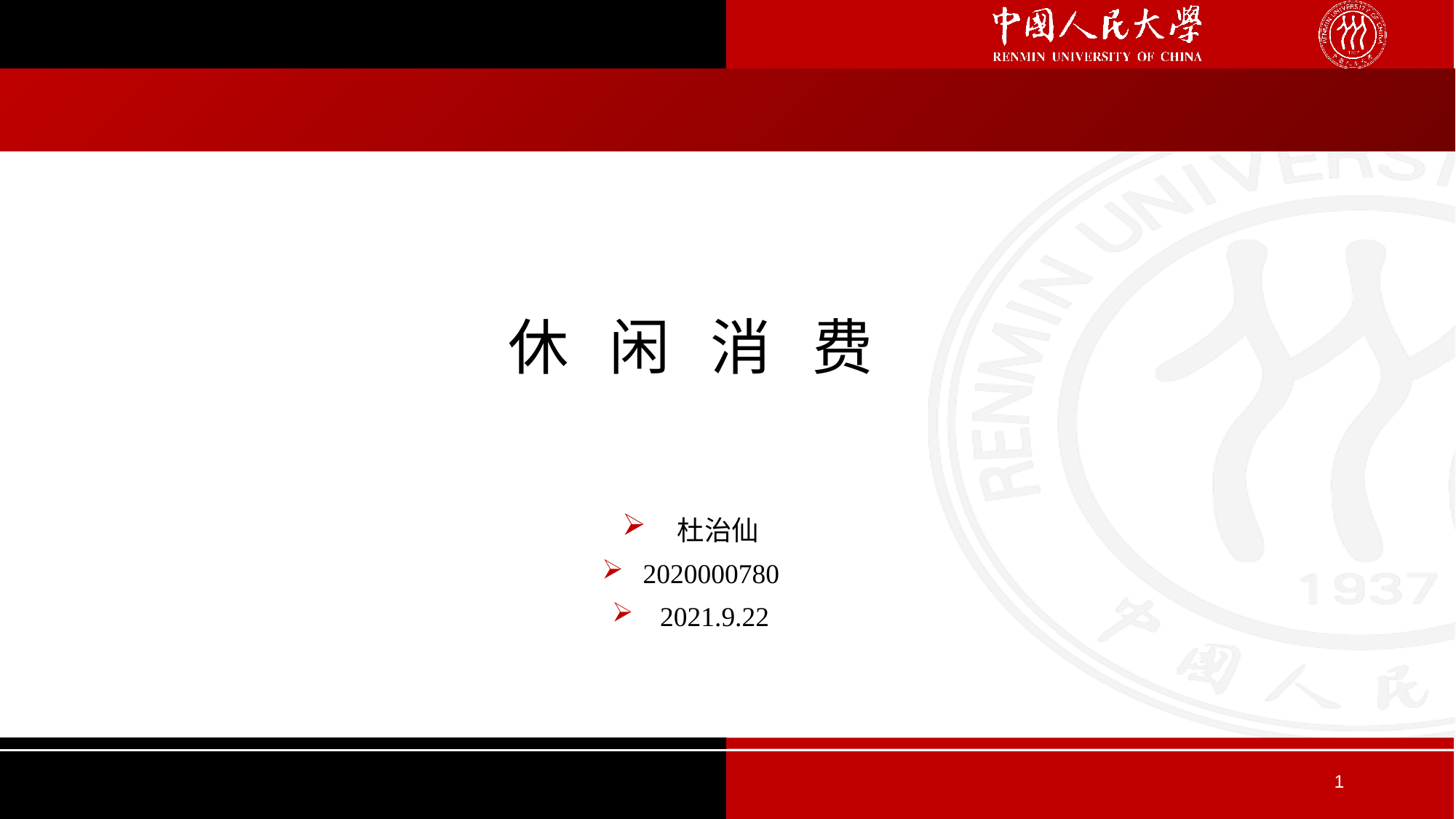

休   闲   消   费

 杜治仙
2020000780
 2021.9.22

1